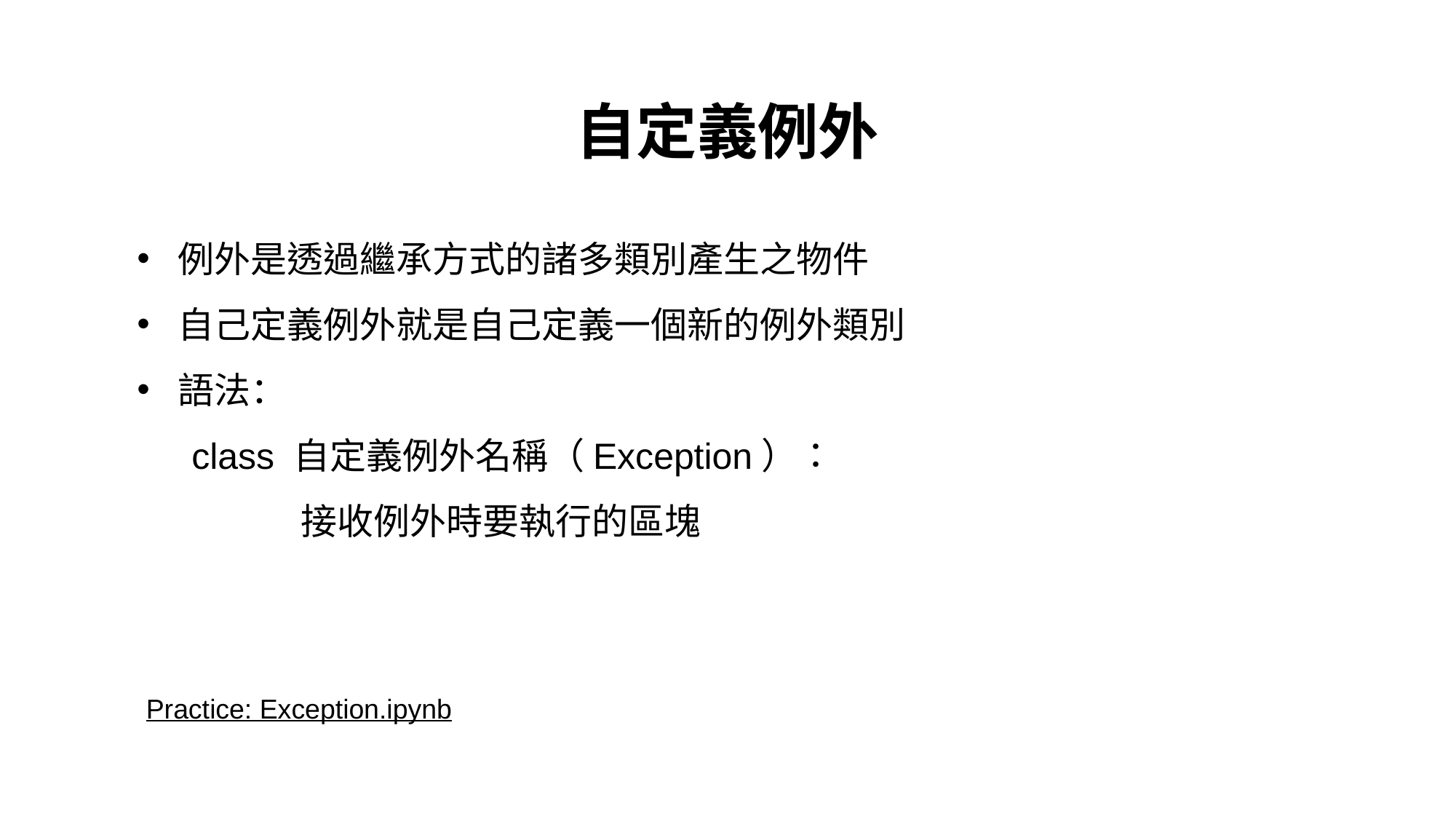

自定義例外
例外是透過繼承方式的諸多類別產生之物件
自己定義例外就是自己定義一個新的例外類別
語法：
class 自定義例外名稱（Exception）：
	接收例外時要執行的區塊
Practice: Exception.ipynb